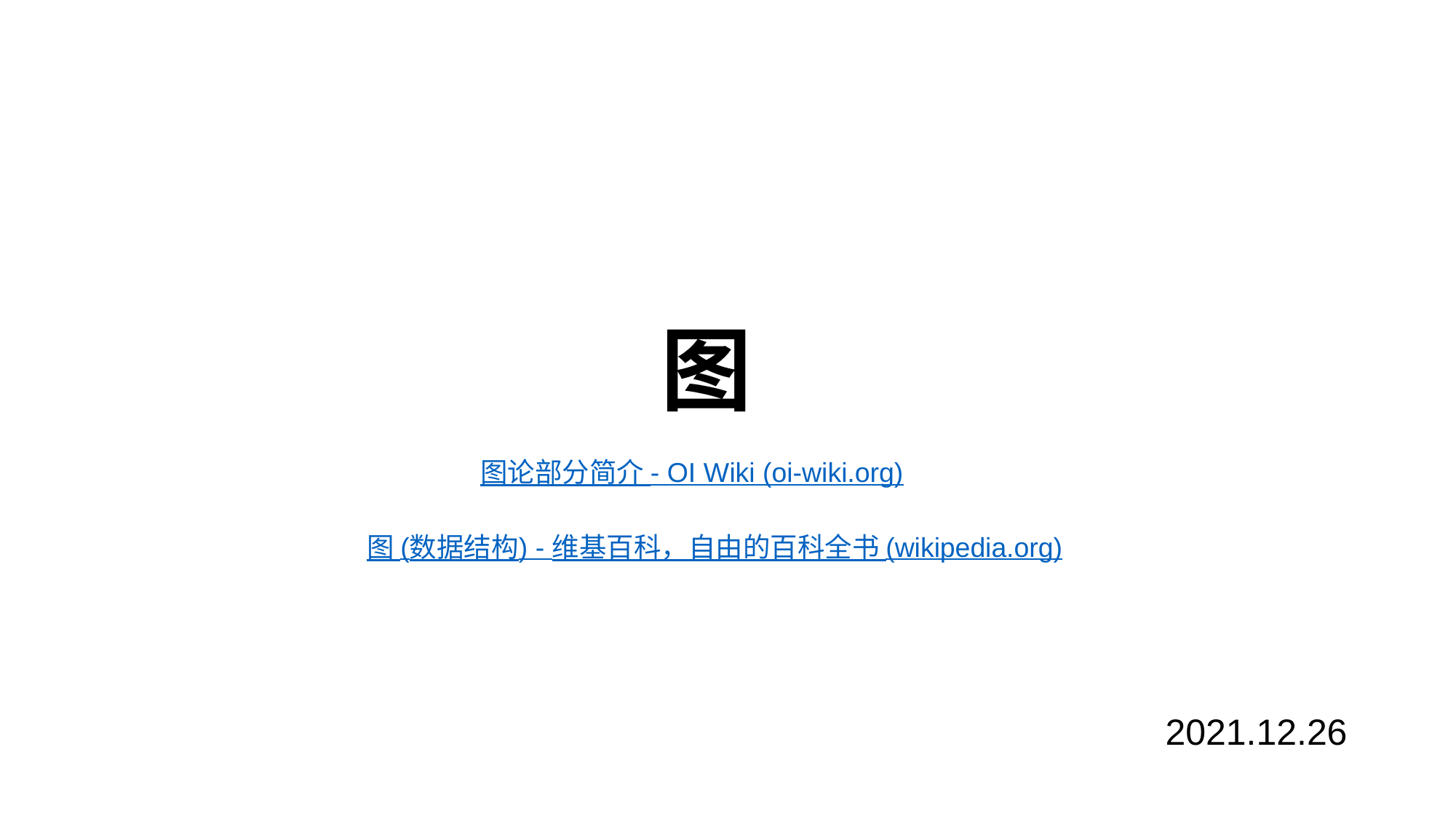

图
图论部分简介 - OI Wiki (oi-wiki.org)
图 (数据结构) - 维基百科，自由的百科全书 (wikipedia.org)
2021.12.26